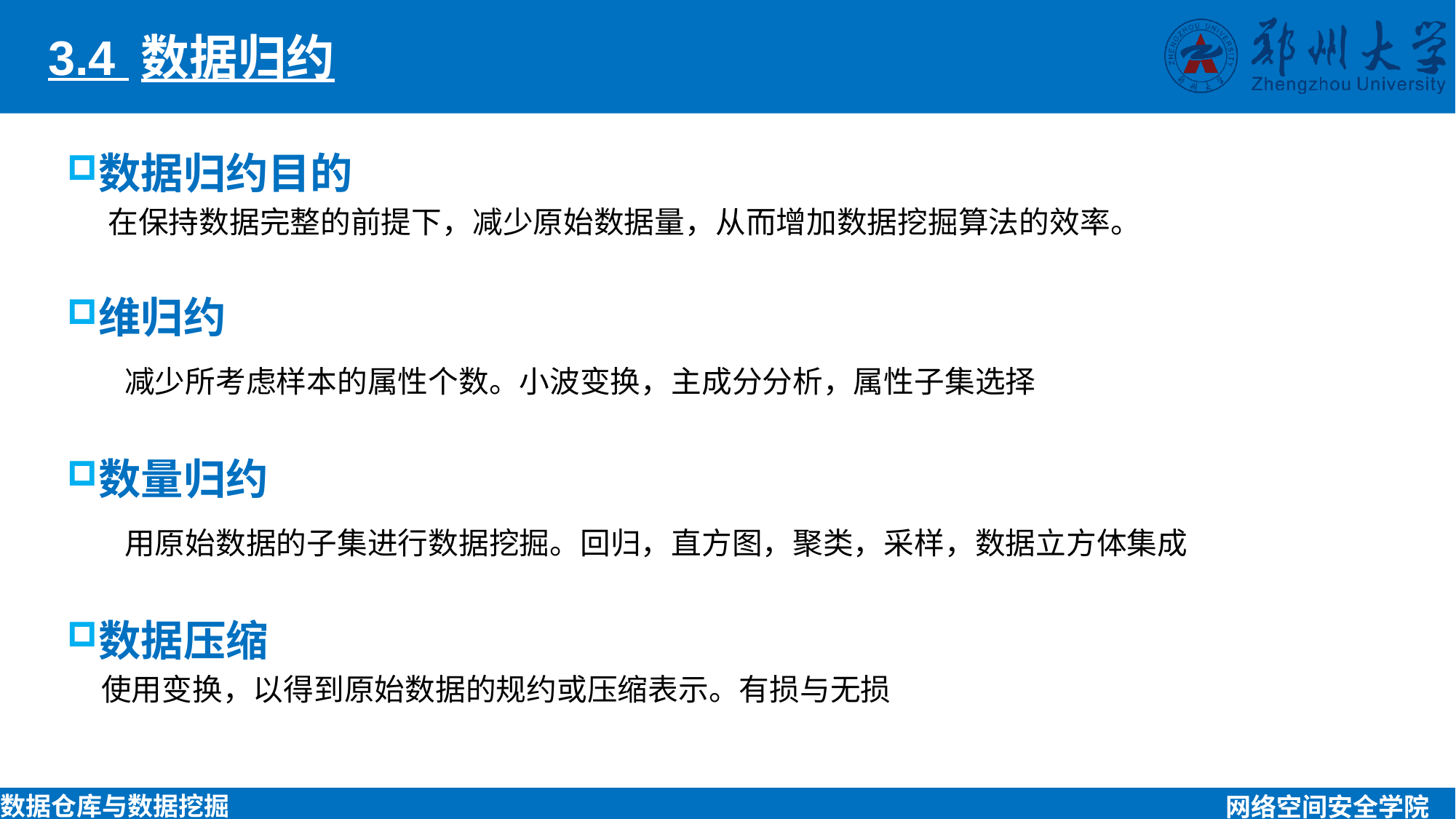

3.4 数据归约
数据归约目的
     在保持数据完整的前提下，减少原始数据量，从而增加数据挖掘算法的效率。

维归约
    减少所考虑样本的属性个数。小波变换，主成分分析，属性子集选择

数量归约
    用原始数据的子集进行数据挖掘。回归，直方图，聚类，采样，数据立方体集成

数据压缩
    使用变换，以得到原始数据的规约或压缩表示。有损与无损